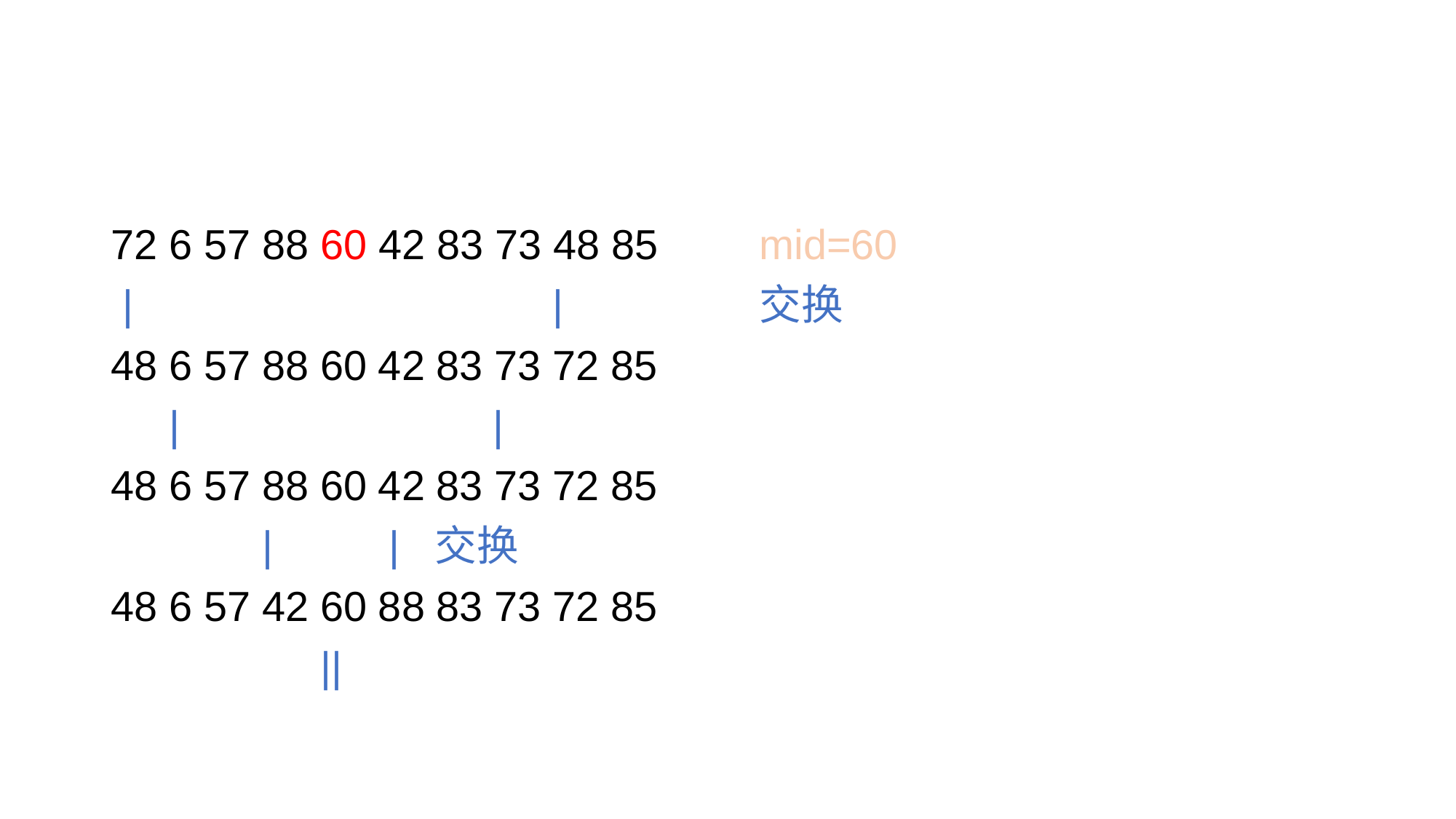

#
72 6 57 88 60 42 83 73 48 85		mid=60
 |                                    |		交换
48 6 57 88 60 42 83 73 72 85
     |                           |
48 6 57 88 60 42 83 73 72 85
             |          |				交换
48 6 57 42 60 88 83 73 72 85
                  ||